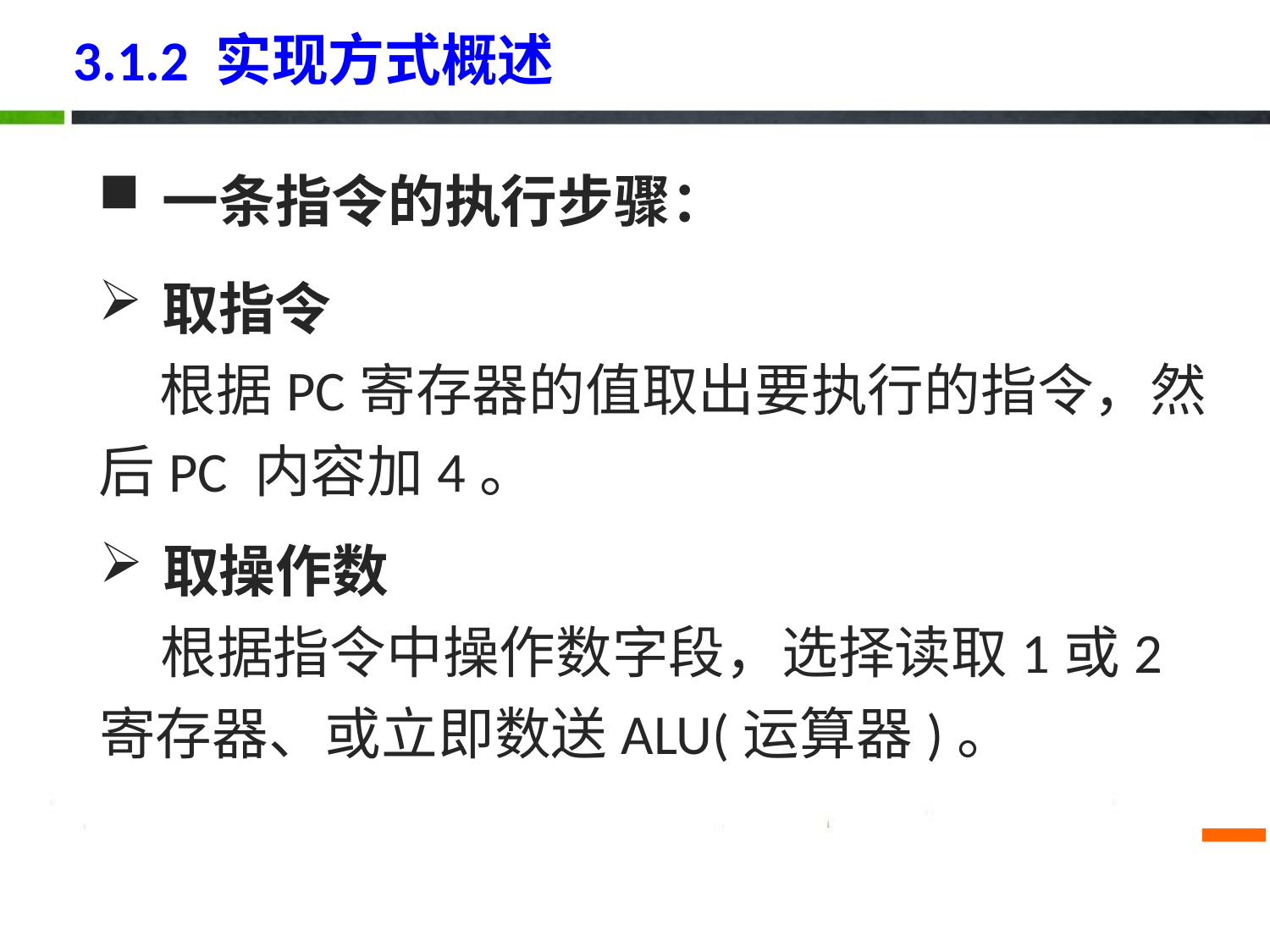

# 3.1.2 实现方式概述
一条指令的执行步骤：
取指令
根据PC寄存器的值取出要执行的指令，然后PC 内容加4。
取操作数
根据指令中操作数字段，选择读取1或2寄存器、或立即数送ALU(运算器)。